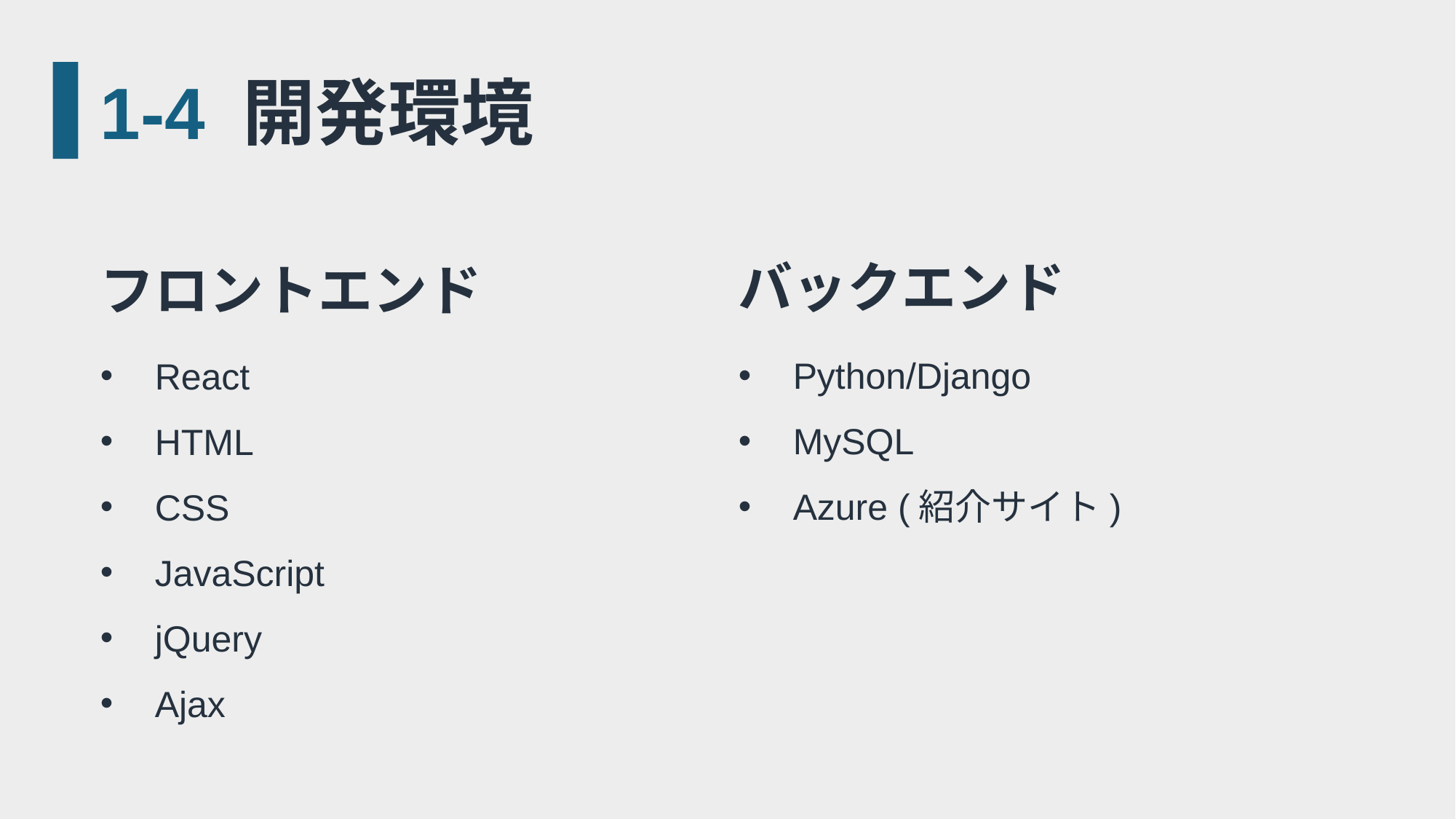

1-4 開発環境

バックエンド
フロントエンド
React
HTML
CSS
JavaScript
jQuery
Ajax
Python/Django
MySQL
Azure (紹介サイト)